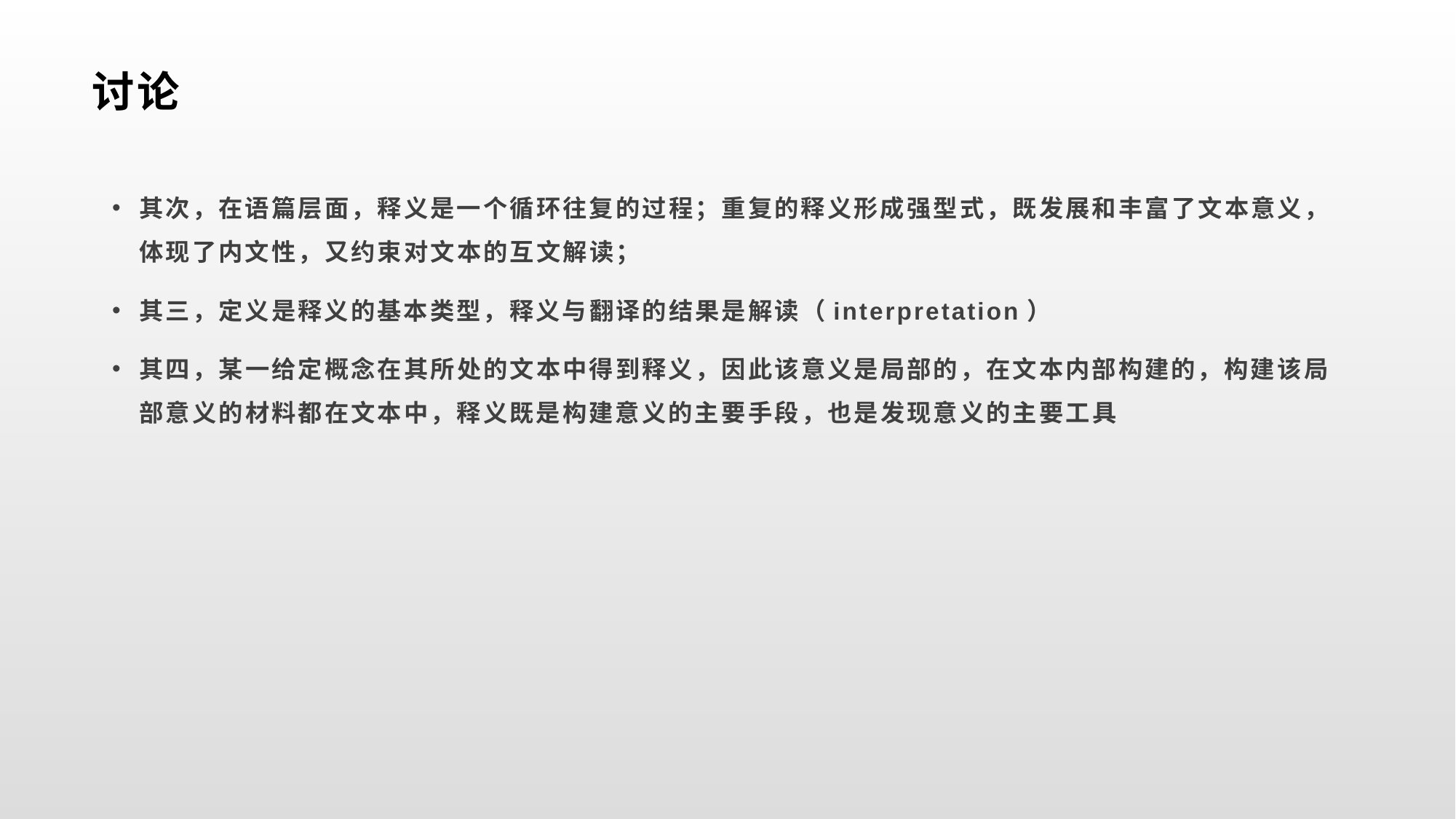

# 讨论
其次，在语篇层面，释义是一个循环往复的过程；重复的释义形成强型式，既发展和丰富了文本意义，体现了内文性，又约束对文本的互文解读；
其三，定义是释义的基本类型，释义与翻译的结果是解读（interpretation）
其四，某一给定概念在其所处的文本中得到释义，因此该意义是局部的，在文本内部构建的，构建该局部意义的材料都在文本中，释义既是构建意义的主要手段，也是发现意义的主要工具